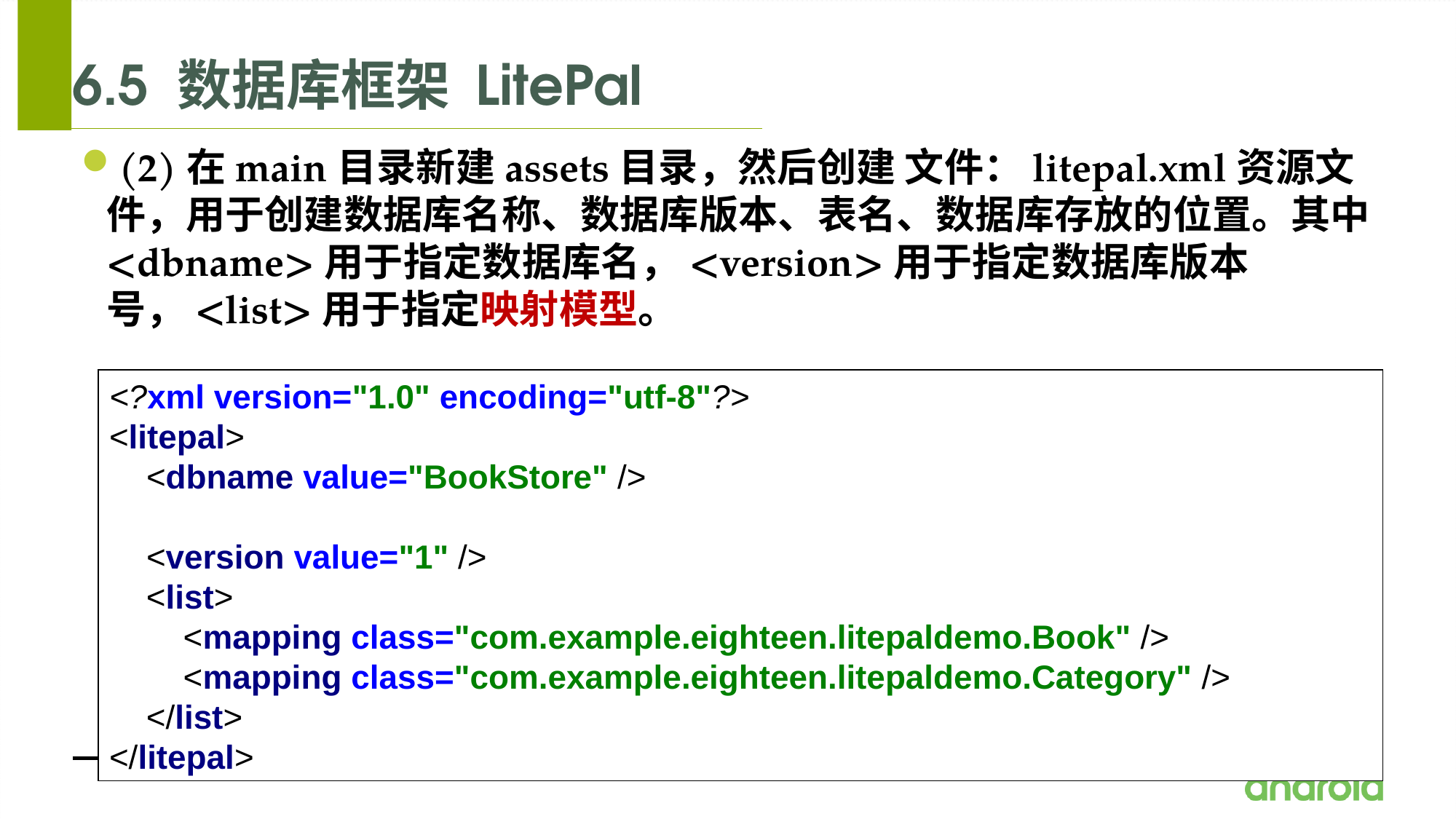

# 6.5 数据库框架 LitePal
(2)在main目录新建assets目录，然后创建 文件：litepal.xml资源文件，用于创建数据库名称、数据库版本、表名、数据库存放的位置。其中<dbname>用于指定数据库名，<version>用于指定数据库版本号，<list>用于指定映射模型。

<?xml version="1.0" encoding="utf-8"?>
<litepal>
    <dbname value="BookStore" />
    <version value="1" />
    <list>
        <mapping class="com.example.eighteen.litepaldemo.Book" />
        <mapping class="com.example.eighteen.litepaldemo.Category" />
    </list>
</litepal>